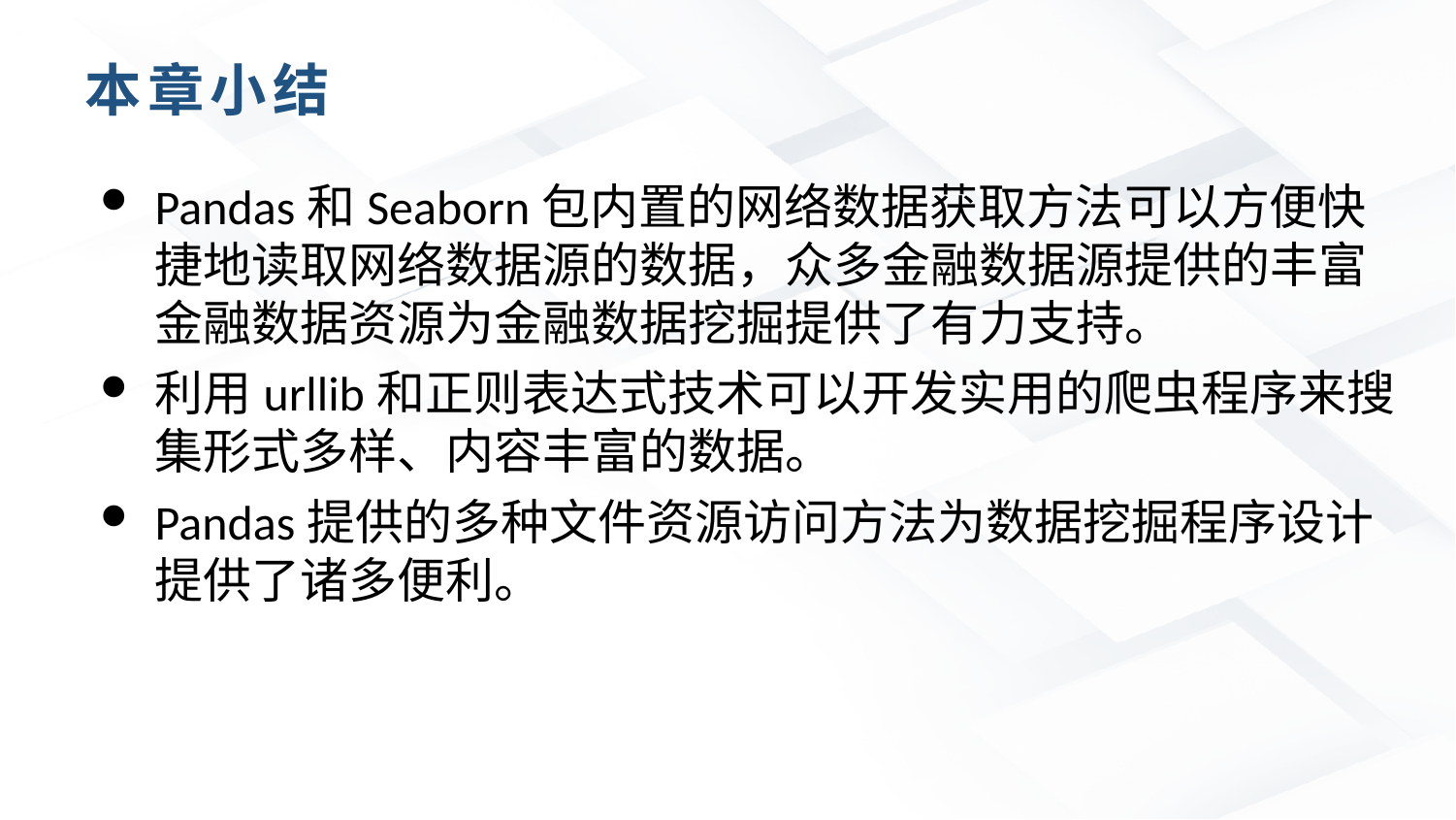

本章小结
Pandas和Seaborn包内置的网络数据获取方法可以方便快捷地读取网络数据源的数据，众多金融数据源提供的丰富金融数据资源为金融数据挖掘提供了有力支持。
利用urllib和正则表达式技术可以开发实用的爬虫程序来搜集形式多样、内容丰富的数据。
Pandas提供的多种文件资源访问方法为数据挖掘程序设计提供了诸多便利。